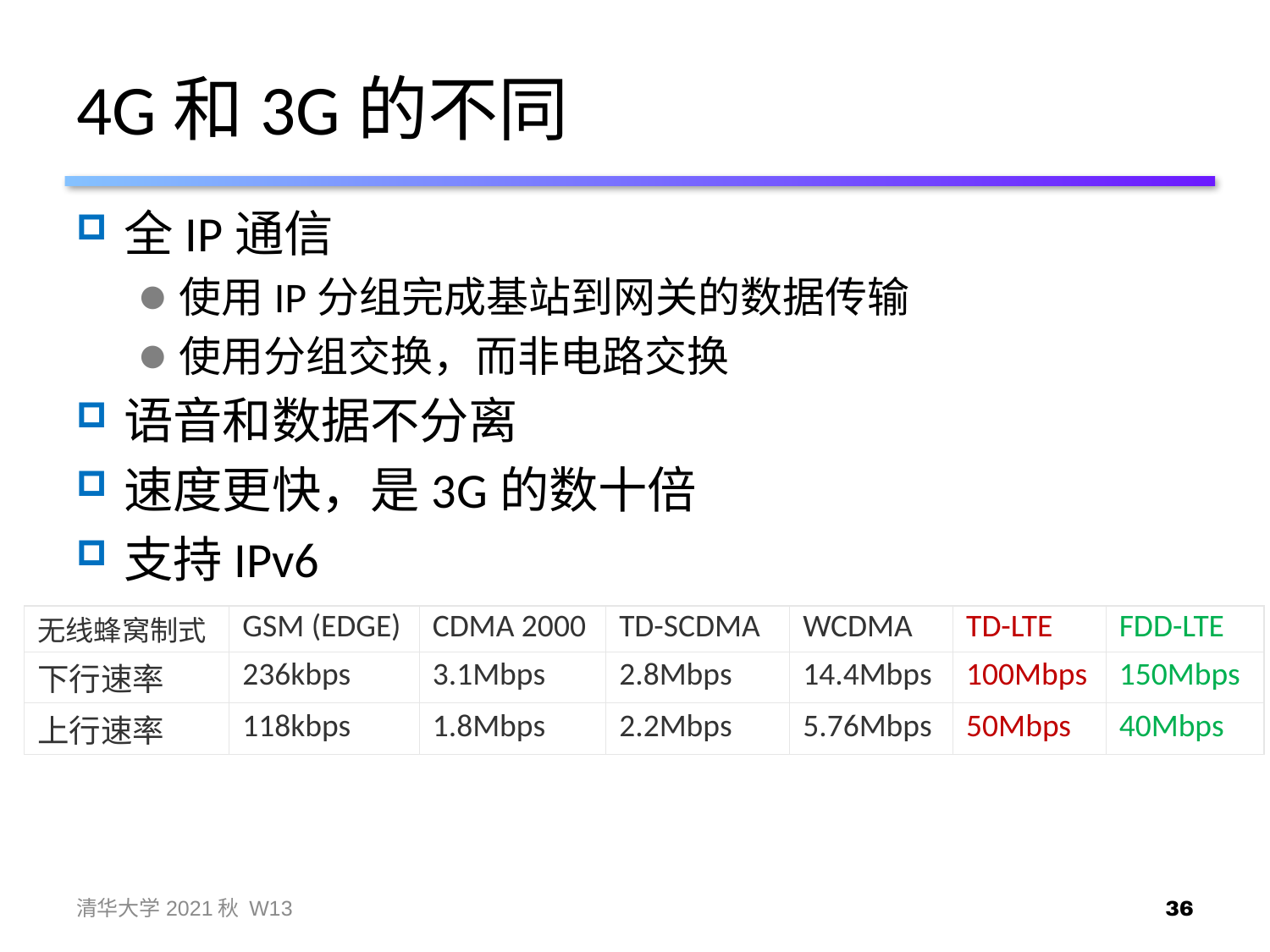

# 4G和3G的不同
全IP通信
使用IP分组完成基站到网关的数据传输
使用分组交换，而非电路交换
语音和数据不分离
速度更快，是3G的数十倍
支持IPv6

| 无线蜂窝制式 | GSM (EDGE) | CDMA 2000 | TD-SCDMA | WCDMA | TD-LTE | FDD-LTE |
| --- | --- | --- | --- | --- | --- | --- |
| 下行速率 | 236kbps | 3.1Mbps | 2.8Mbps | 14.4Mbps | 100Mbps | 150Mbps |
| 上行速率 | 118kbps | 1.8Mbps | 2.2Mbps | 5.76Mbps | 50Mbps | 40Mbps |
清华大学2021秋 W13
36